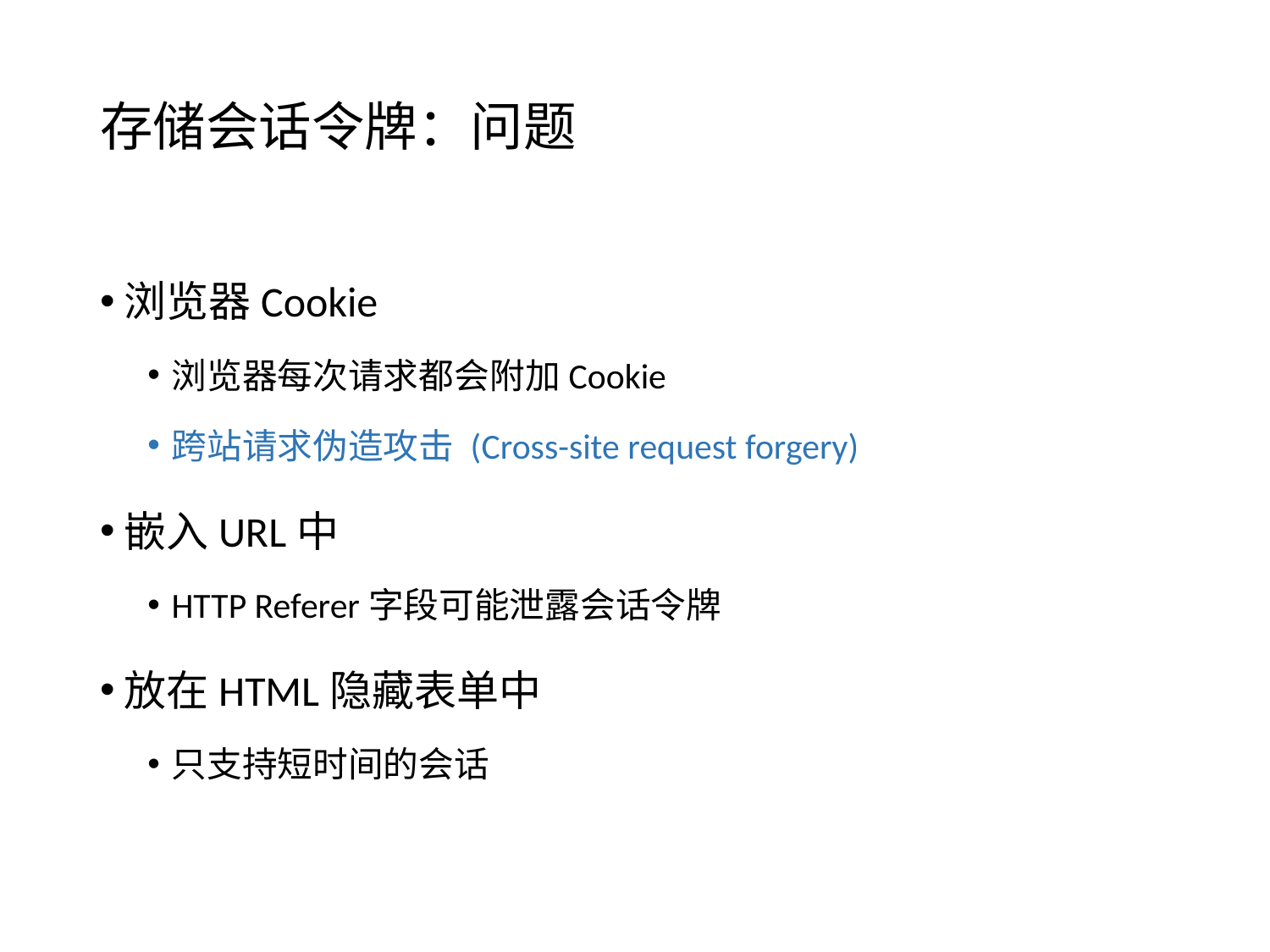

# 存储会话令牌：问题
浏览器Cookie
浏览器每次请求都会附加Cookie
跨站请求伪造攻击 (Cross-site request forgery)
嵌入URL中
HTTP Referer字段可能泄露会话令牌
放在HTML隐藏表单中
只支持短时间的会话
30